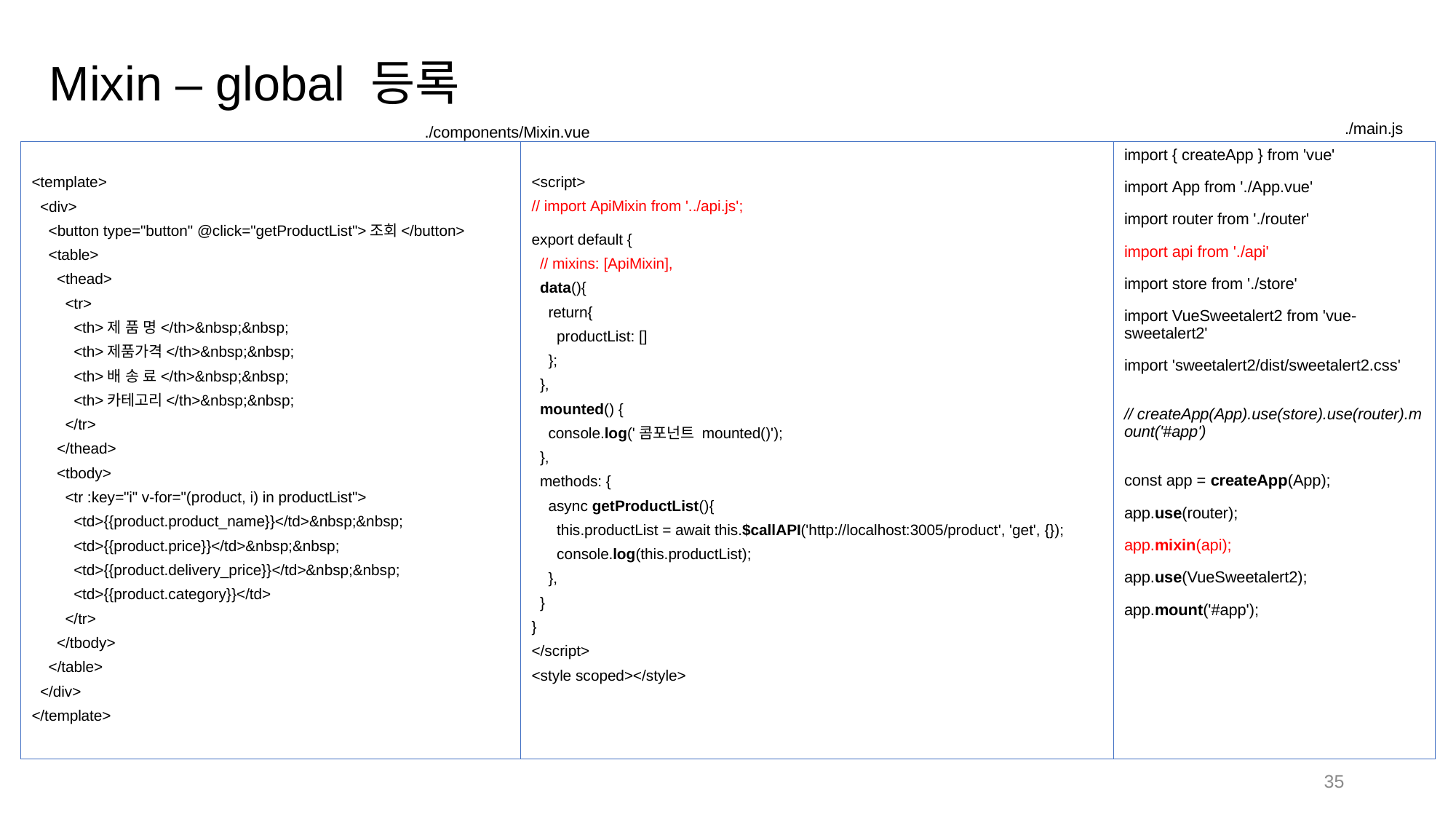

# Mixin – global 등록
./main.js
./components/Mixin.vue

<script>
// import ApiMixin from '../api.js';
export default {
  // mixins: [ApiMixin],
  data(){
    return{
      productList: []
    };
  },
  mounted() {
    console.log('콤포넌트 mounted()');
  },
  methods: {
    async getProductList(){
      this.productList = await this.$callAPI('http://localhost:3005/product', 'get', {});
      console.log(this.productList);
    },
  }
}
</script>
<style scoped></style>

<template>
  <div>
    <button type="button" @click="getProductList">조회</button>
    <table>
      <thead>
        <tr>
          <th>제 품 명</th>&nbsp;&nbsp;
          <th>제품가격</th>&nbsp;&nbsp;
          <th>배 송 료</th>&nbsp;&nbsp;
          <th>카테고리</th>&nbsp;&nbsp;
        </tr>
      </thead>
      <tbody>
        <tr :key="i" v-for="(product, i) in productList">
          <td>{{product.product_name}}</td>&nbsp;&nbsp;
          <td>{{product.price}}</td>&nbsp;&nbsp;
          <td>{{product.delivery_price}}</td>&nbsp;&nbsp;
          <td>{{product.category}}</td>
        </tr>
      </tbody>
    </table>
  </div>
</template>
import { createApp } from 'vue'
import App from './App.vue'
import router from './router'
import api from './api'
import store from './store'
import VueSweetalert2 from 'vue-sweetalert2'
import 'sweetalert2/dist/sweetalert2.css'
// createApp(App).use(store).use(router).mount('#app')
const app = createApp(App);
app.use(router);
app.mixin(api);
app.use(VueSweetalert2);
app.mount('#app');

35